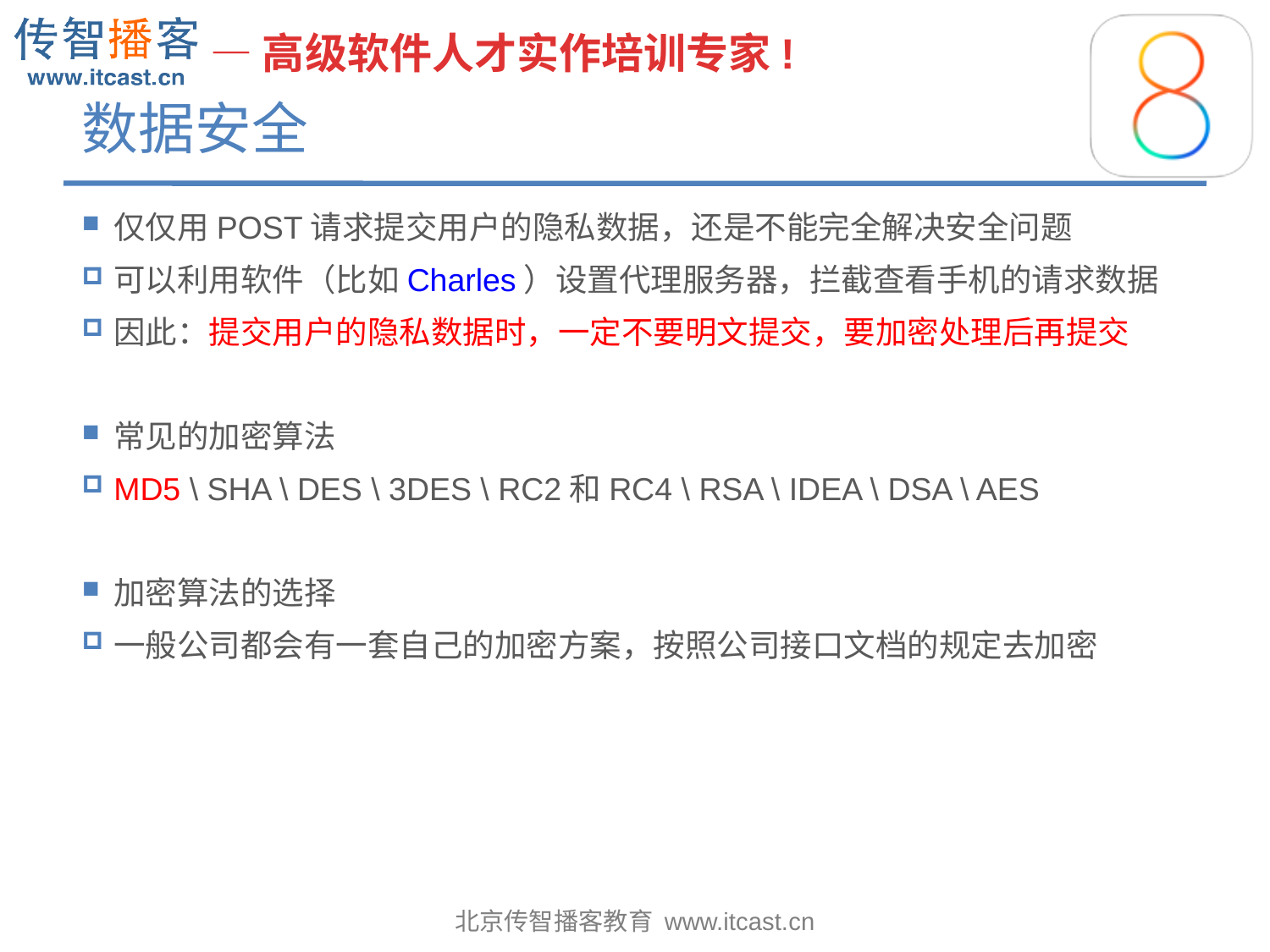

# 数据安全
仅仅用POST请求提交用户的隐私数据，还是不能完全解决安全问题
可以利用软件（比如Charles）设置代理服务器，拦截查看手机的请求数据
因此：提交用户的隐私数据时，一定不要明文提交，要加密处理后再提交

常见的加密算法
MD5 \ SHA \ DES \ 3DES \ RC2和RC4 \ RSA \ IDEA \ DSA \ AES

加密算法的选择
一般公司都会有一套自己的加密方案，按照公司接口文档的规定去加密